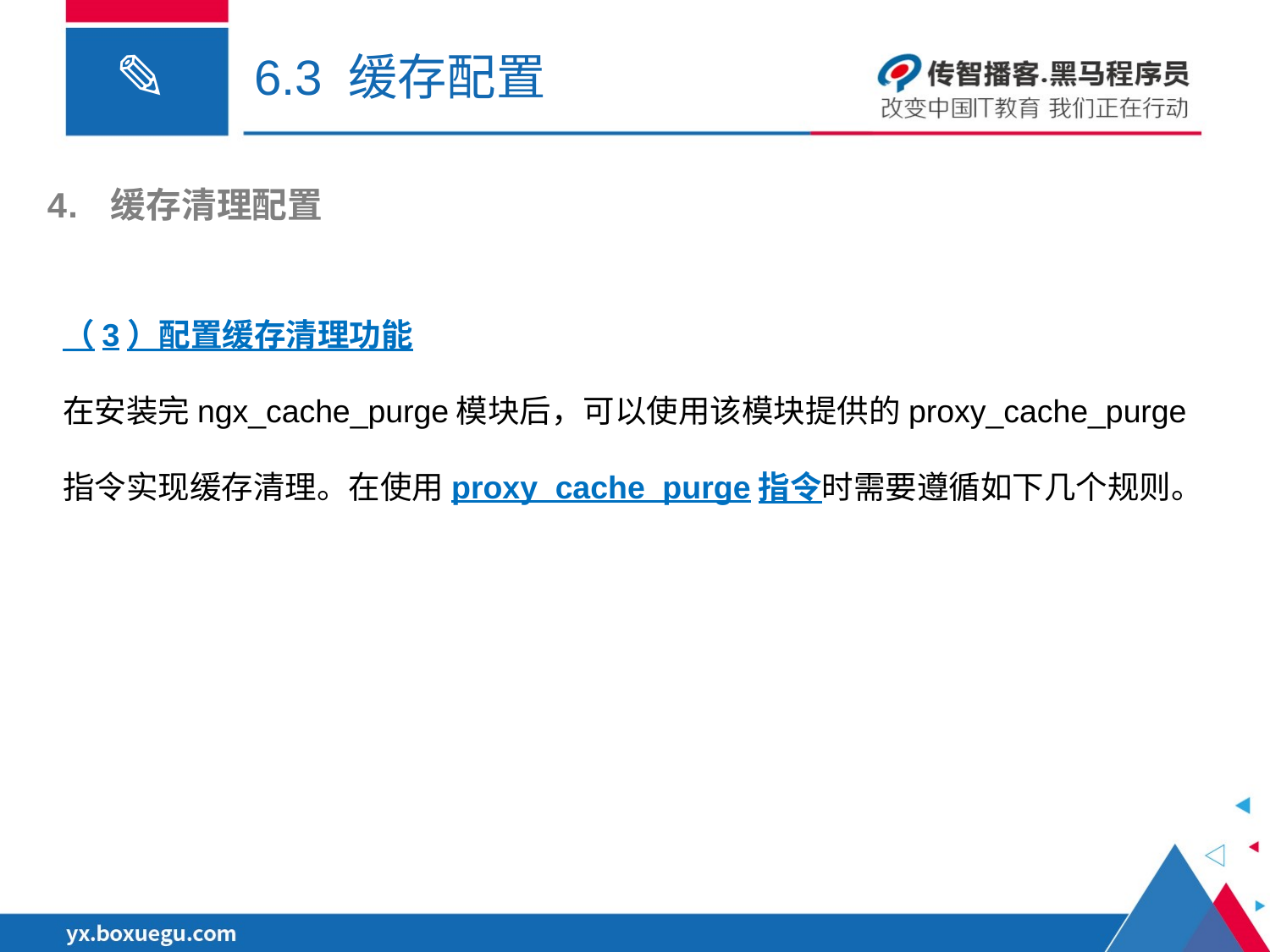

# 6.3 缓存配置
缓存清理配置
（3）配置缓存清理功能
在安装完ngx_cache_purge模块后，可以使用该模块提供的proxy_cache_purge指令实现缓存清理。在使用proxy_cache_purge指令时需要遵循如下几个规则。